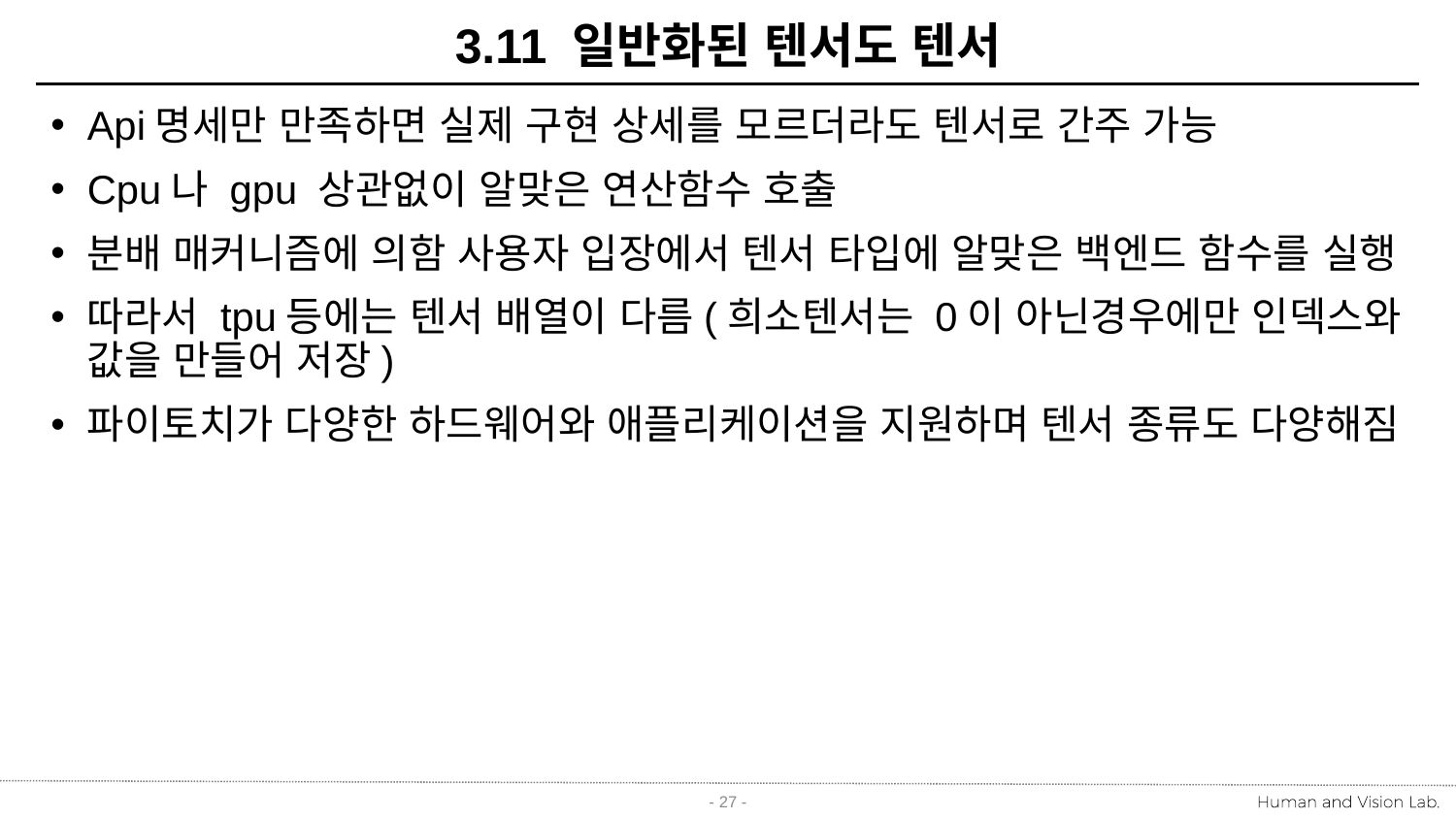

# 3.11 일반화된 텐서도 텐서
Api명세만 만족하면 실제 구현 상세를 모르더라도 텐서로 간주 가능
Cpu나 gpu 상관없이 알맞은 연산함수 호출
분배 매커니즘에 의함 사용자 입장에서 텐서 타입에 알맞은 백엔드 함수를 실행
따라서 tpu등에는 텐서 배열이 다름(희소텐서는 0이 아닌경우에만 인덱스와 값을 만들어 저장)
파이토치가 다양한 하드웨어와 애플리케이션을 지원하며 텐서 종류도 다양해짐
- 27 -